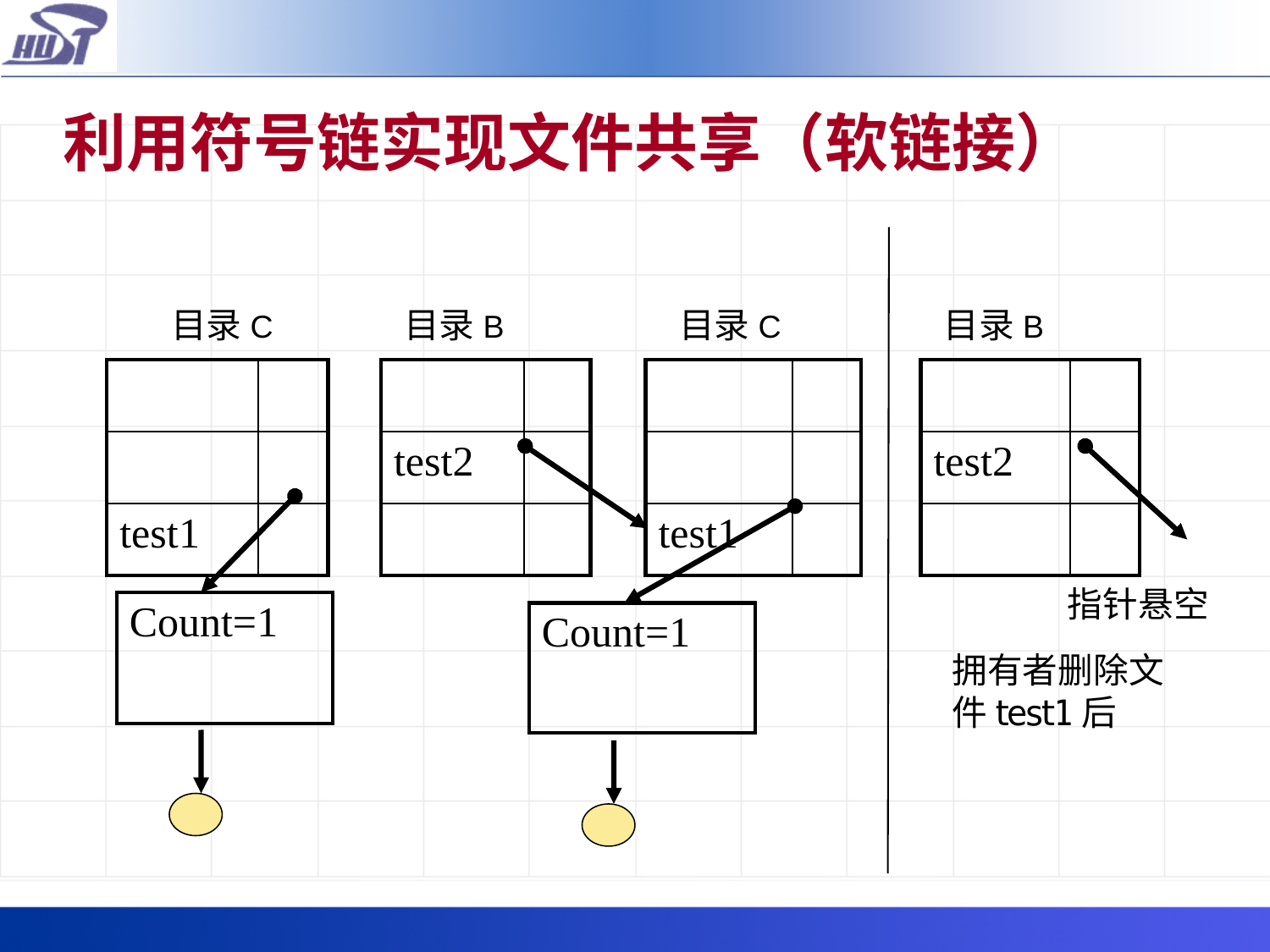

# 利用符号链实现文件共享（软链接）
目录C
目录B
目录C
目录B
|  |  |
| --- | --- |
|  |  |
| test1 |  |
|  |  |
| --- | --- |
| test2 |  |
|  |  |
|  |  |
| --- | --- |
|  |  |
| test1 |  |
|  |  |
| --- | --- |
| test2 |  |
|  |  |

指针悬空
| Count=1 |
| --- |
| Count=1 |
| --- |
拥有者删除文件test1后